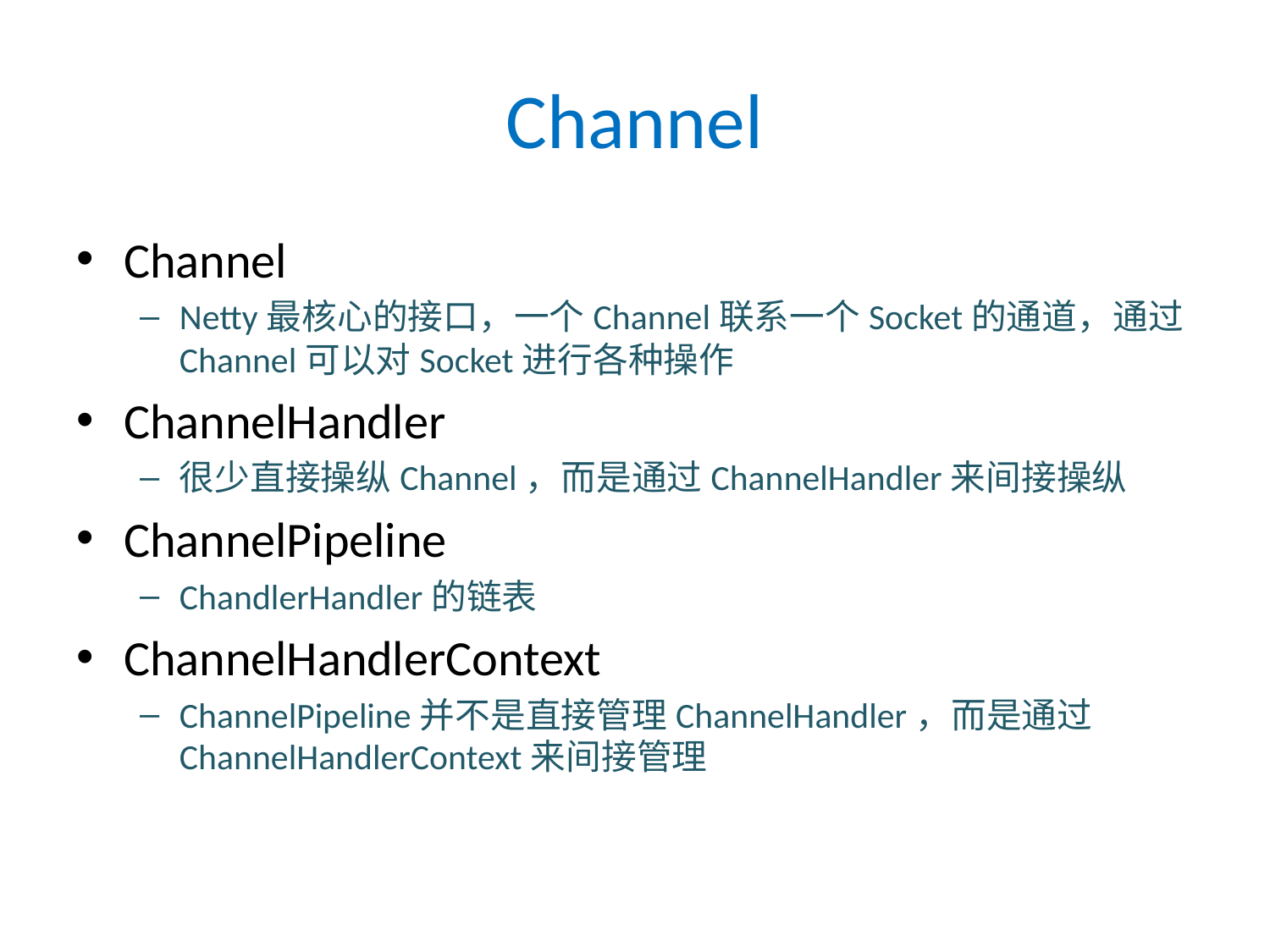

# Channel
Channel
Netty最核心的接口，一个Channel联系一个Socket的通道，通过Channel可以对Socket进行各种操作
ChannelHandler
很少直接操纵Channel，而是通过ChannelHandler来间接操纵
ChannelPipeline
ChandlerHandler的链表
ChannelHandlerContext
ChannelPipeline并不是直接管理ChannelHandler，而是通过ChannelHandlerContext来间接管理